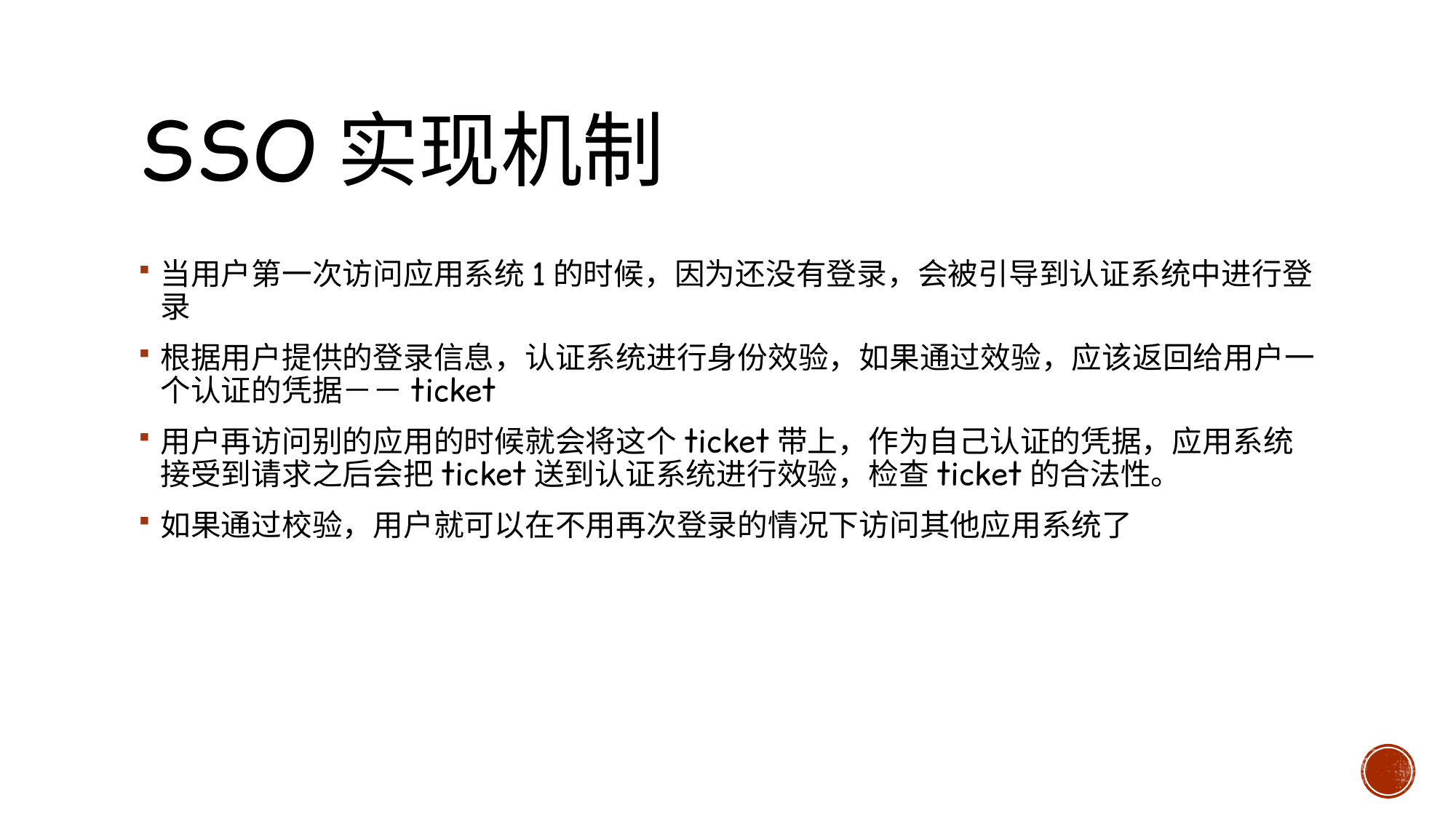

# SSO实现机制
当用户第一次访问应用系统1的时候，因为还没有登录，会被引导到认证系统中进行登录
根据用户提供的登录信息，认证系统进行身份效验，如果通过效验，应该返回给用户一个认证的凭据－－ticket
用户再访问别的应用的时候就会将这个ticket带上，作为自己认证的凭据，应用系统接受到请求之后会把ticket送到认证系统进行效验，检查ticket的合法性。
如果通过校验，用户就可以在不用再次登录的情况下访问其他应用系统了